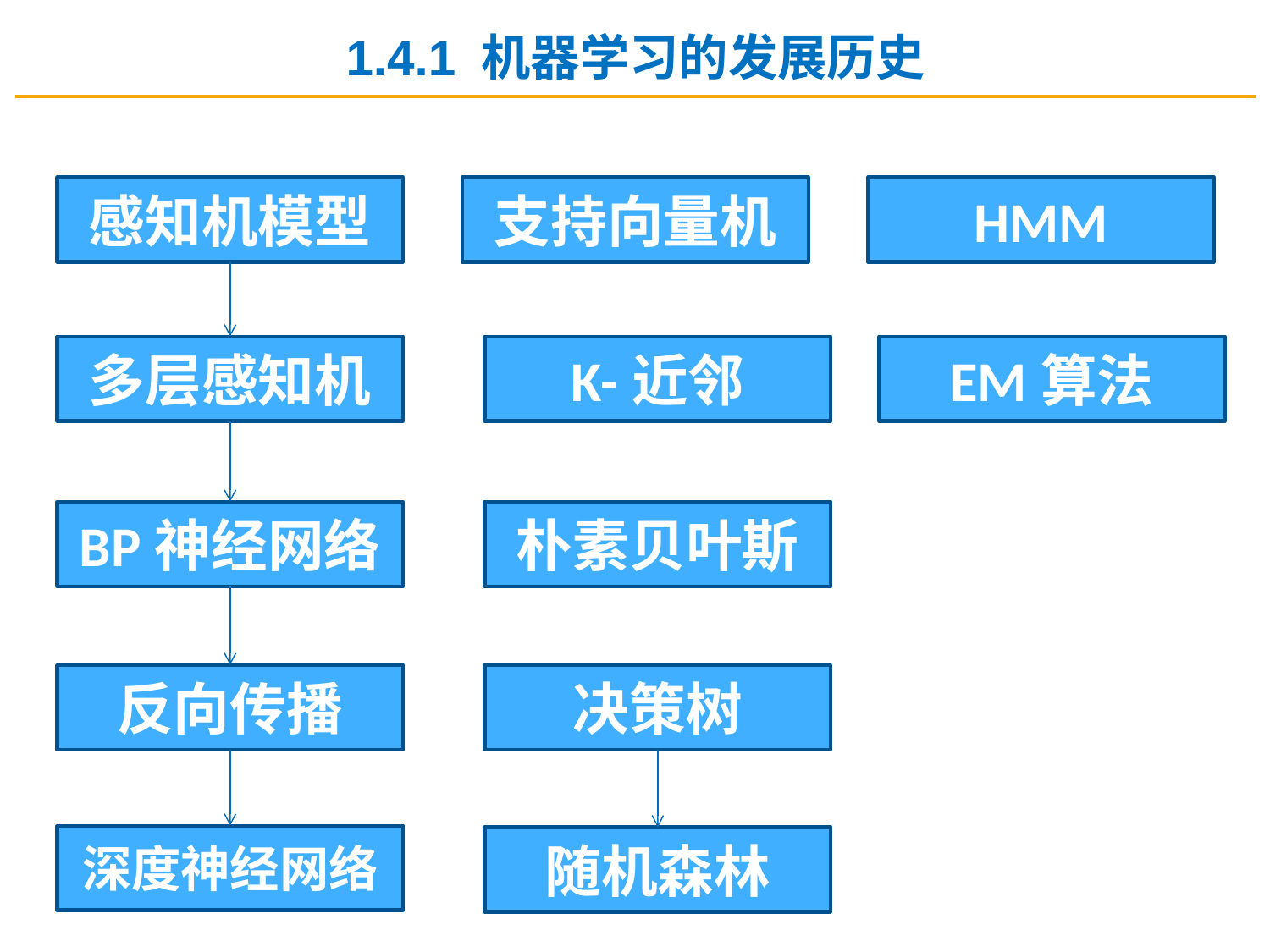

1.4.1 机器学习的发展历史

感知机模型
支持向量机
HMM
多层感知机
K-近邻
EM算法
BP神经网络
朴素贝叶斯
反向传播
决策树
深度神经网络
随机森林